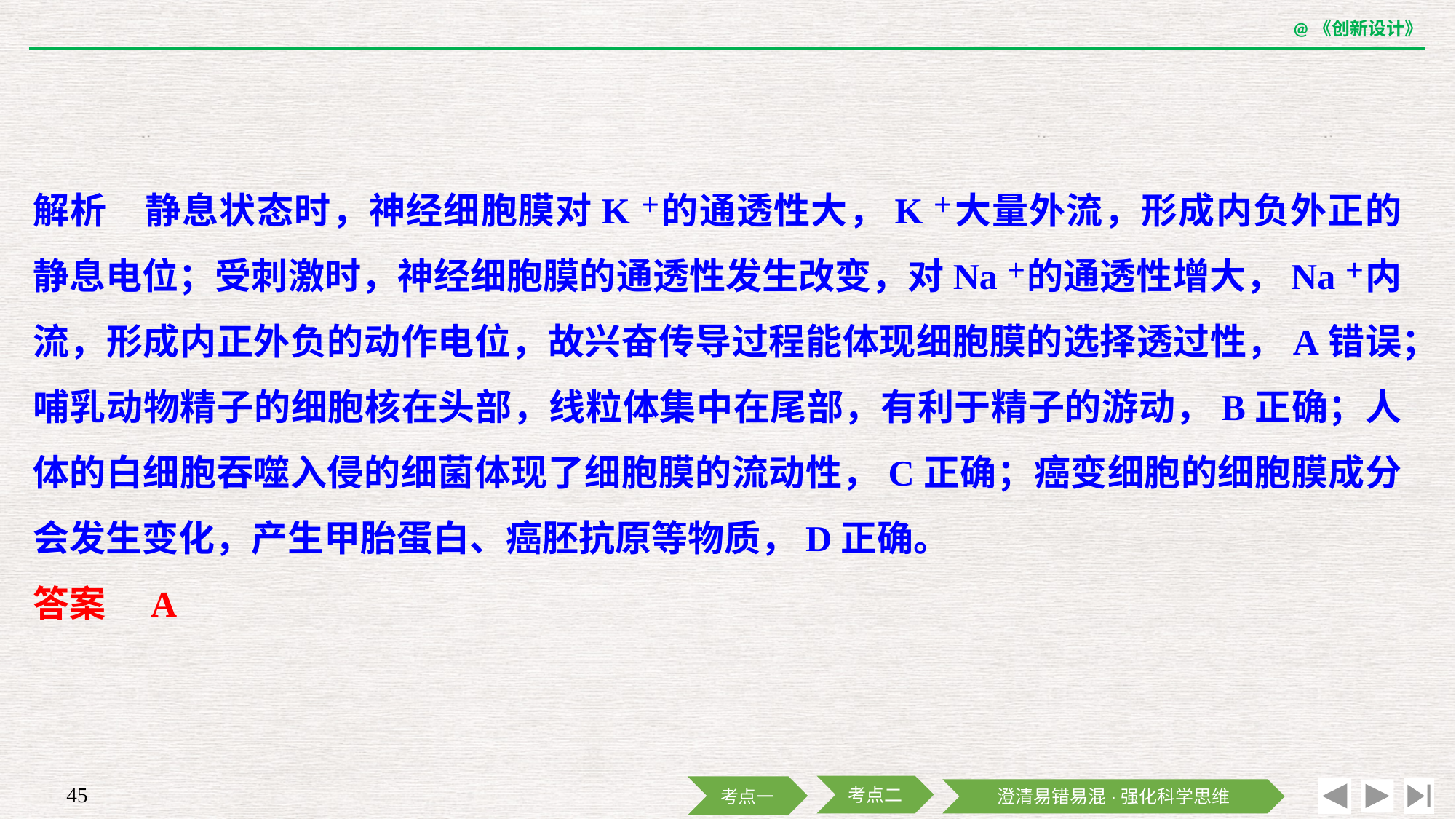

解析　静息状态时，神经细胞膜对K＋的通透性大，K＋大量外流，形成内负外正的静息电位；受刺激时，神经细胞膜的通透性发生改变，对Na＋的通透性增大，Na＋内流，形成内正外负的动作电位，故兴奋传导过程能体现细胞膜的选择透过性，A错误；哺乳动物精子的细胞核在头部，线粒体集中在尾部，有利于精子的游动，B正确；人体的白细胞吞噬入侵的细菌体现了细胞膜的流动性，C正确；癌变细胞的细胞膜成分会发生变化，产生甲胎蛋白、癌胚抗原等物质，D正确。
答案　A